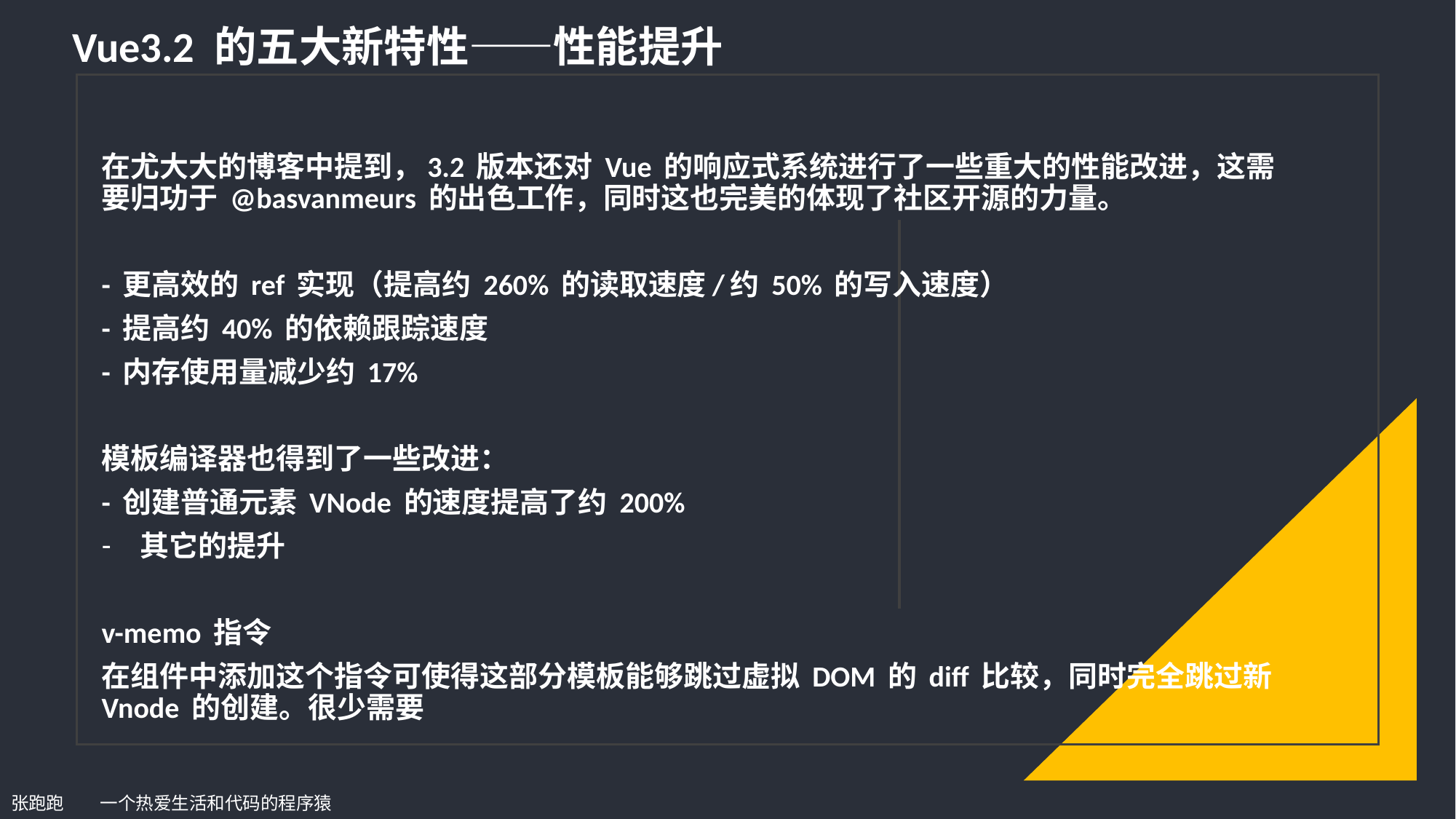

Vue3.2 的五大新特性——性能提升

在尤大大的博客中提到，3.2 版本还对 Vue 的响应式系统进行了一些重大的性能改进，这需要归功于 @basvanmeurs 的出色工作，同时这也完美的体现了社区开源的力量。

- 更高效的 ref 实现（提高约 260% 的读取速度/约 50% 的写入速度）
- 提高约 40% 的依赖跟踪速度
- 内存使用量减少约 17%

模板编译器也得到了一些改进：
- 创建普通元素 VNode 的速度提高了约 200%
其它的提升

v-memo 指令
在组件中添加这个指令可使得这部分模板能够跳过虚拟 DOM 的 diff 比较，同时完全跳过新 Vnode 的创建。很少需要

张跑跑         一个热爱生活和代码的程序猿